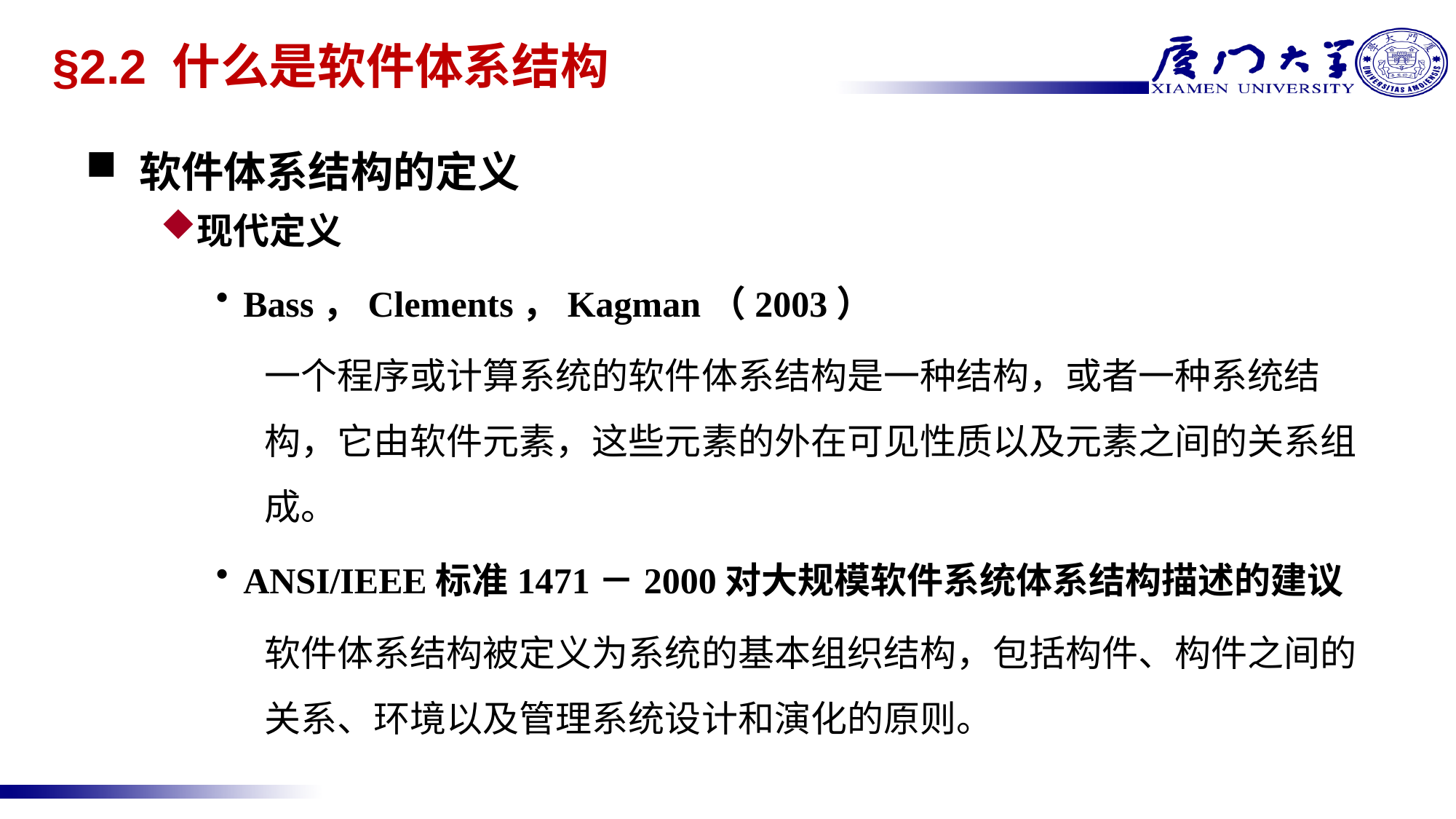

# §2.2 什么是软件体系结构
软件体系结构的定义
现代定义
Bass，Clements，Kagman（2003）
一个程序或计算系统的软件体系结构是一种结构，或者一种系统结构，它由软件元素，这些元素的外在可见性质以及元素之间的关系组成。
ANSI/IEEE标准1471－2000对大规模软件系统体系结构描述的建议
软件体系结构被定义为系统的基本组织结构，包括构件、构件之间的关系、环境以及管理系统设计和演化的原则。